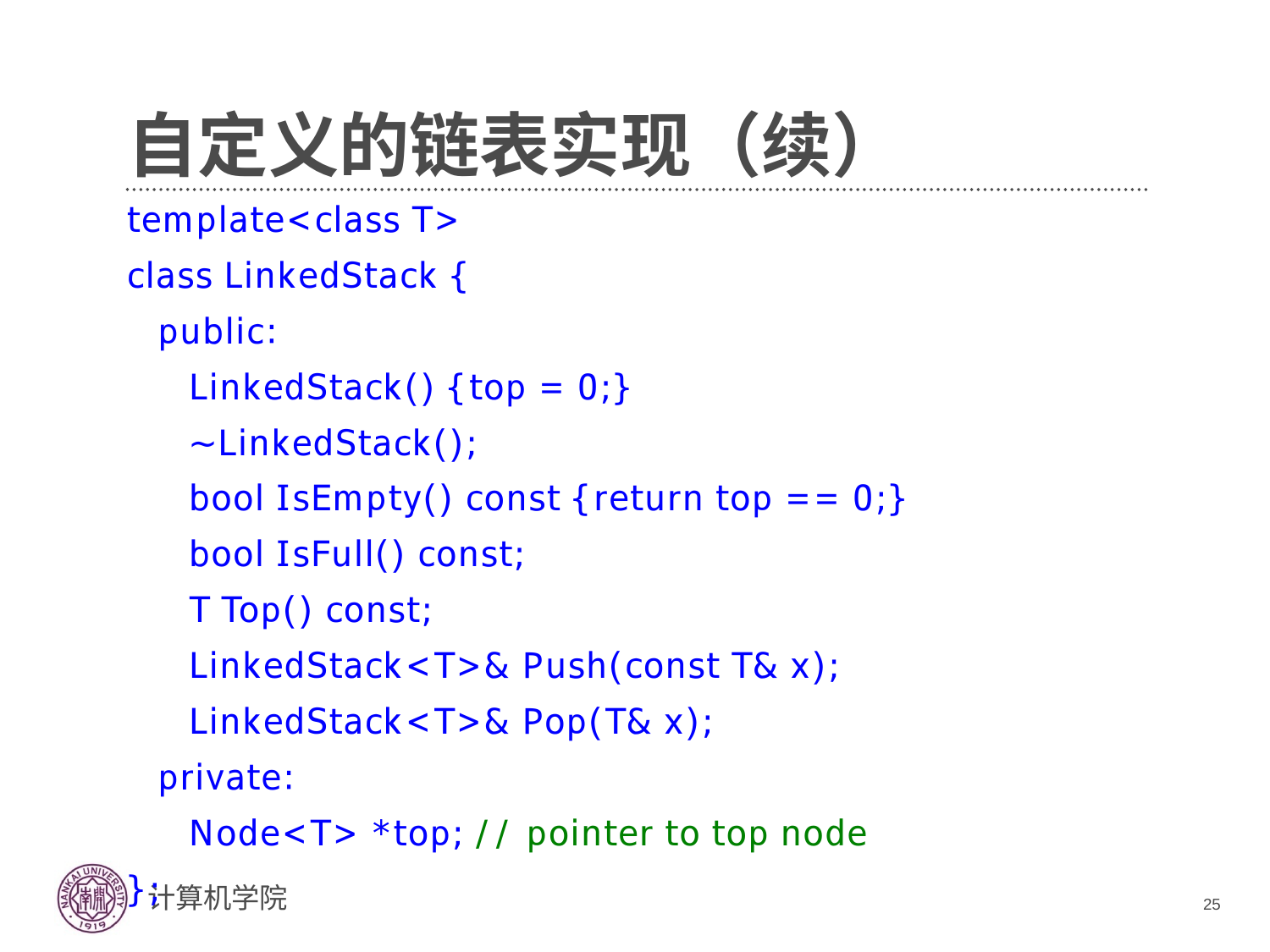

# 自定义的链表实现（续）
template<class T>
class LinkedStack {
   public:
      LinkedStack() {top = 0;}
      ~LinkedStack();
      bool IsEmpty() const {return top == 0;}
      bool IsFull() const;
      T Top() const;
      LinkedStack<T>& Push(const T& x);
      LinkedStack<T>& Pop(T& x);
   private:
      Node<T> *top; // pointer to top node
};
25